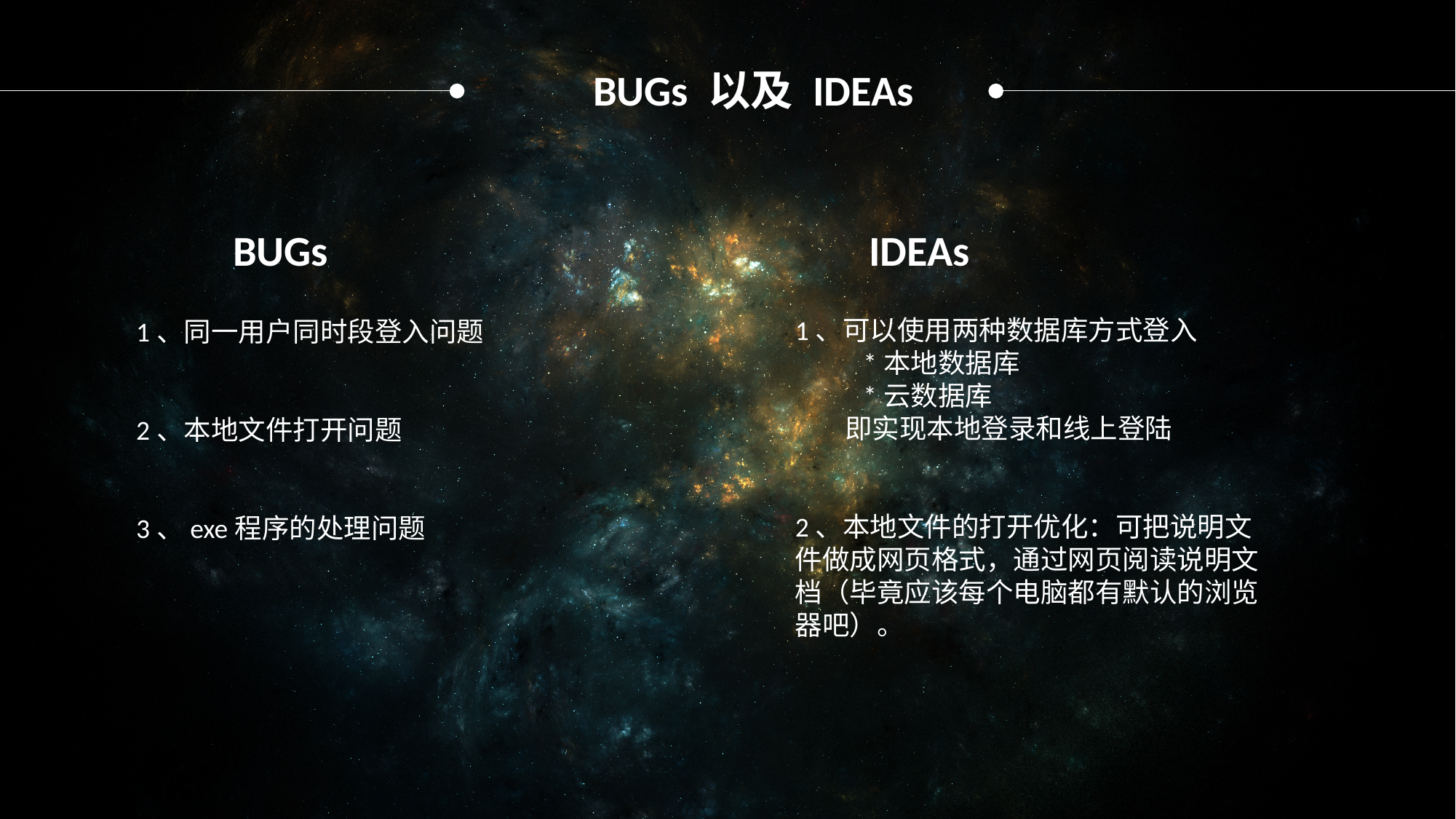

BUGs 以及 IDEAs
BUGs
IDEAs
1、可以使用两种数据库方式登入
           *本地数据库
           *云数据库
       即实现本地登录和线上登陆

2、本地文件的打开优化：可把说明文件做成网页格式，通过网页阅读说明文档（毕竟应该每个电脑都有默认的浏览器吧）。
1、同一用户同时段登入问题

2、本地文件打开问题

3、exe程序的处理问题